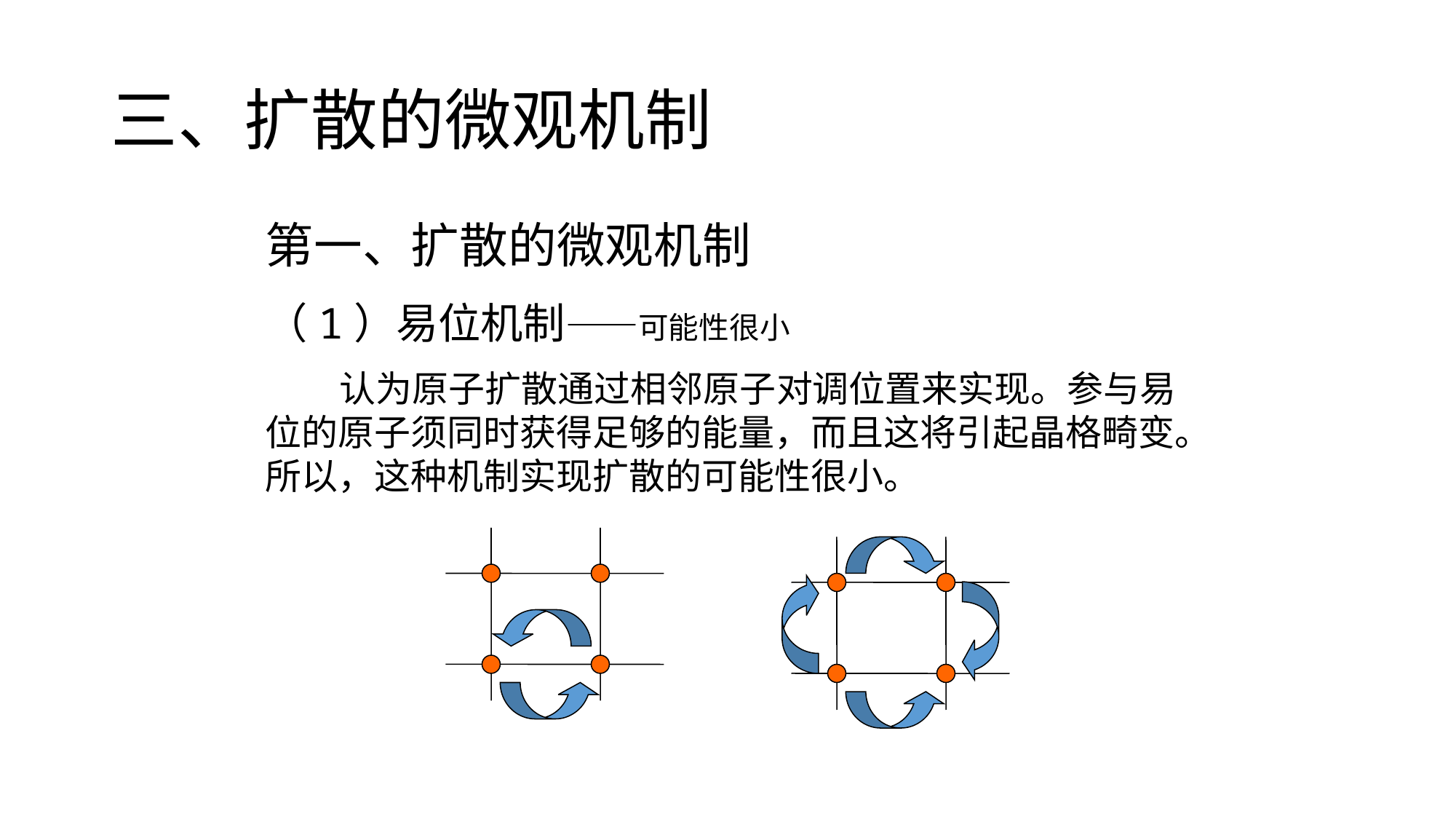

# 三、扩散的微观机制
第一、扩散的微观机制
（1）易位机制——可能性很小
        认为原子扩散通过相邻原子对调位置来实现。参与易位的原子须同时获得足够的能量，而且这将引起晶格畸变。所以，这种机制实现扩散的可能性很小。